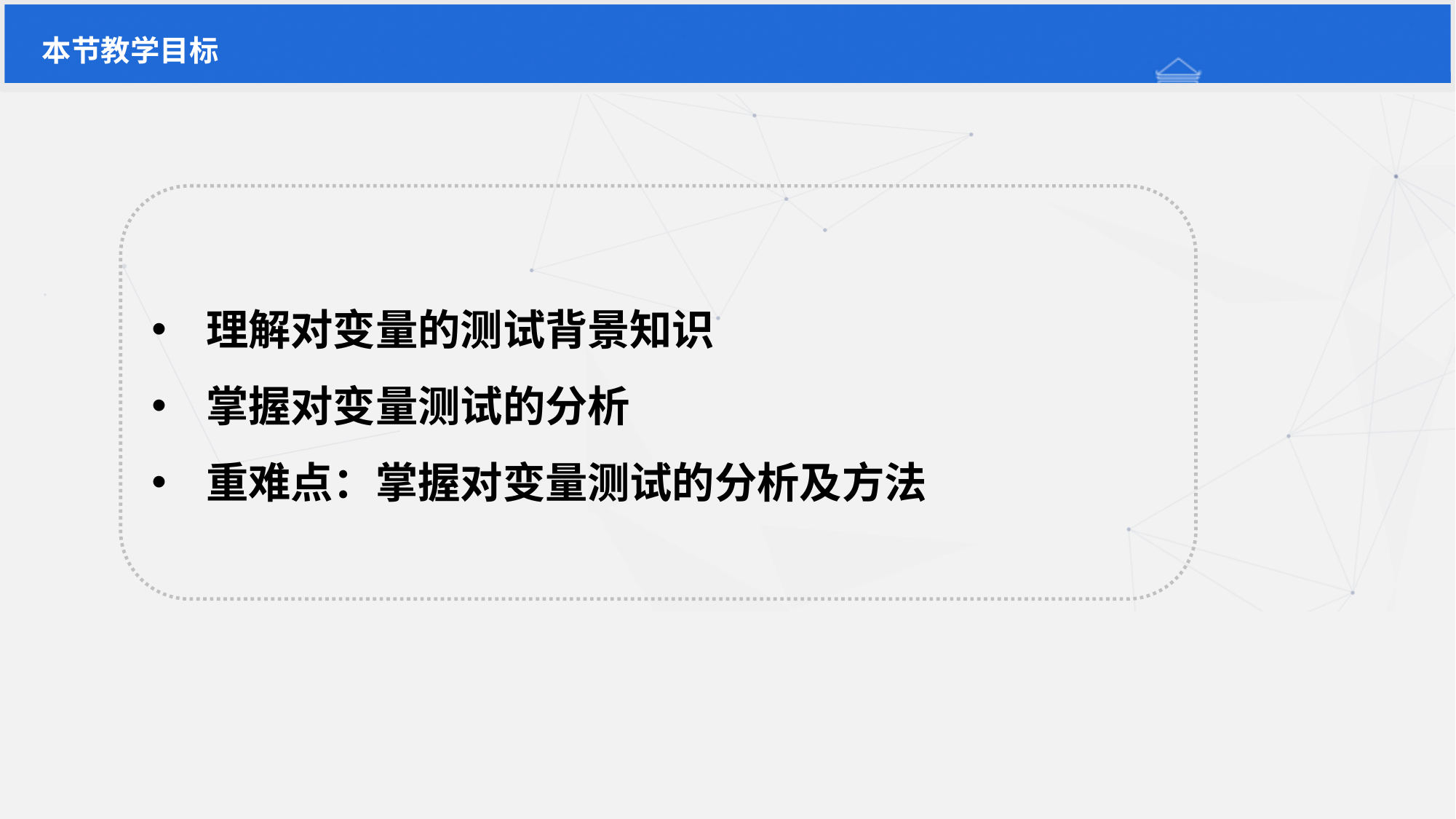

本节教学目标
理解对变量的测试背景知识
掌握对变量测试的分析
重难点：掌握对变量测试的分析及方法